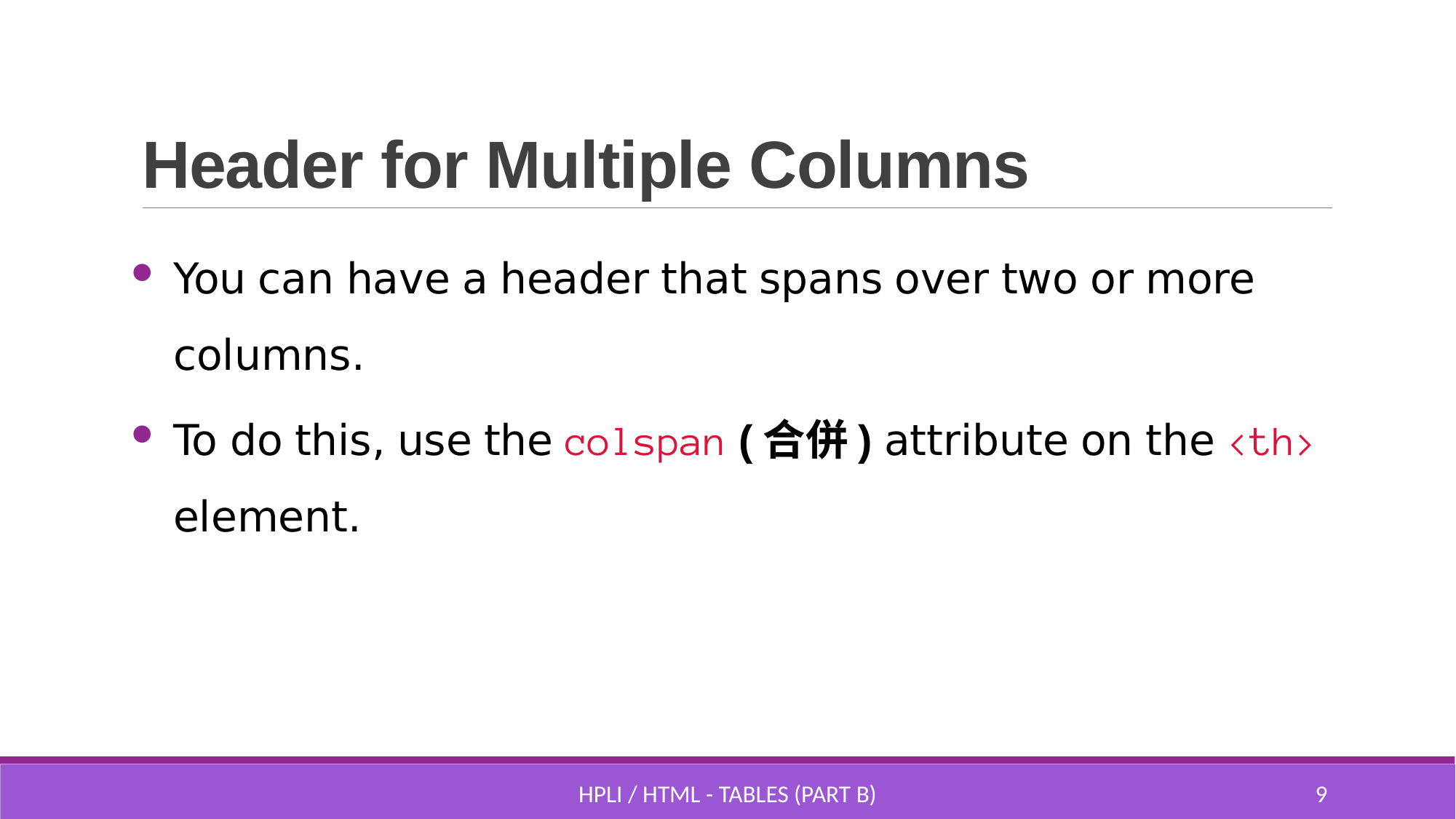

# Header for Multiple Columns
You can have a header that spans over two or more columns.
To do this, use the colspan (合併) attribute on the <th> element.

HPLI / HTML - Tables (part B)
9